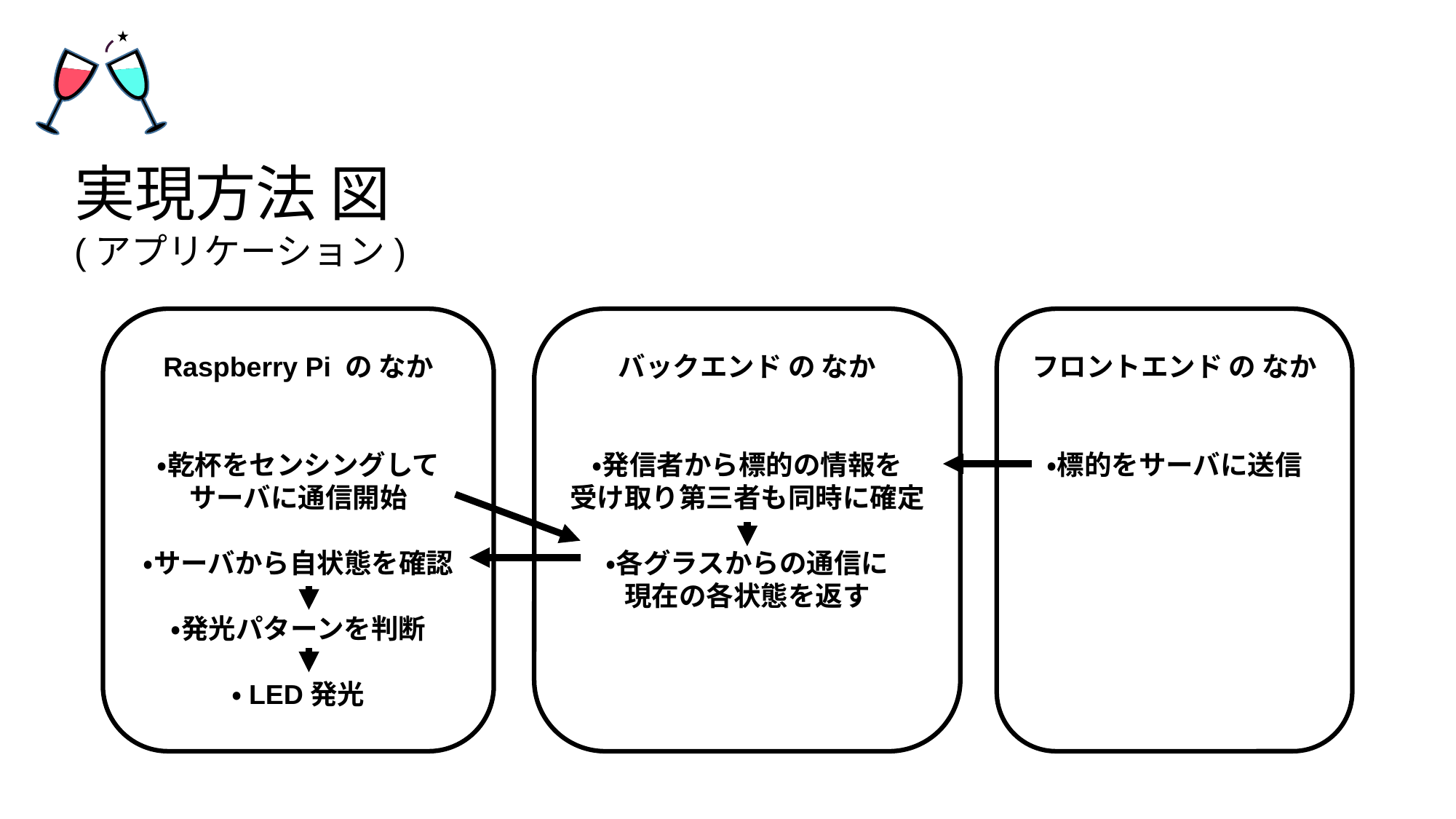

実現方法 図
(アプリケーション)
Raspberry Pi の なか

・乾杯をセンシングして
サーバに通信開始

・サーバから自状態を確認

・発光パターンを判断

・LED発光
バックエンド の なか

・発信者から標的の情報を
受け取り第三者も同時に確定

・各グラスからの通信に
現在の各状態を返す

フロントエンド の なか

・標的をサーバに送信